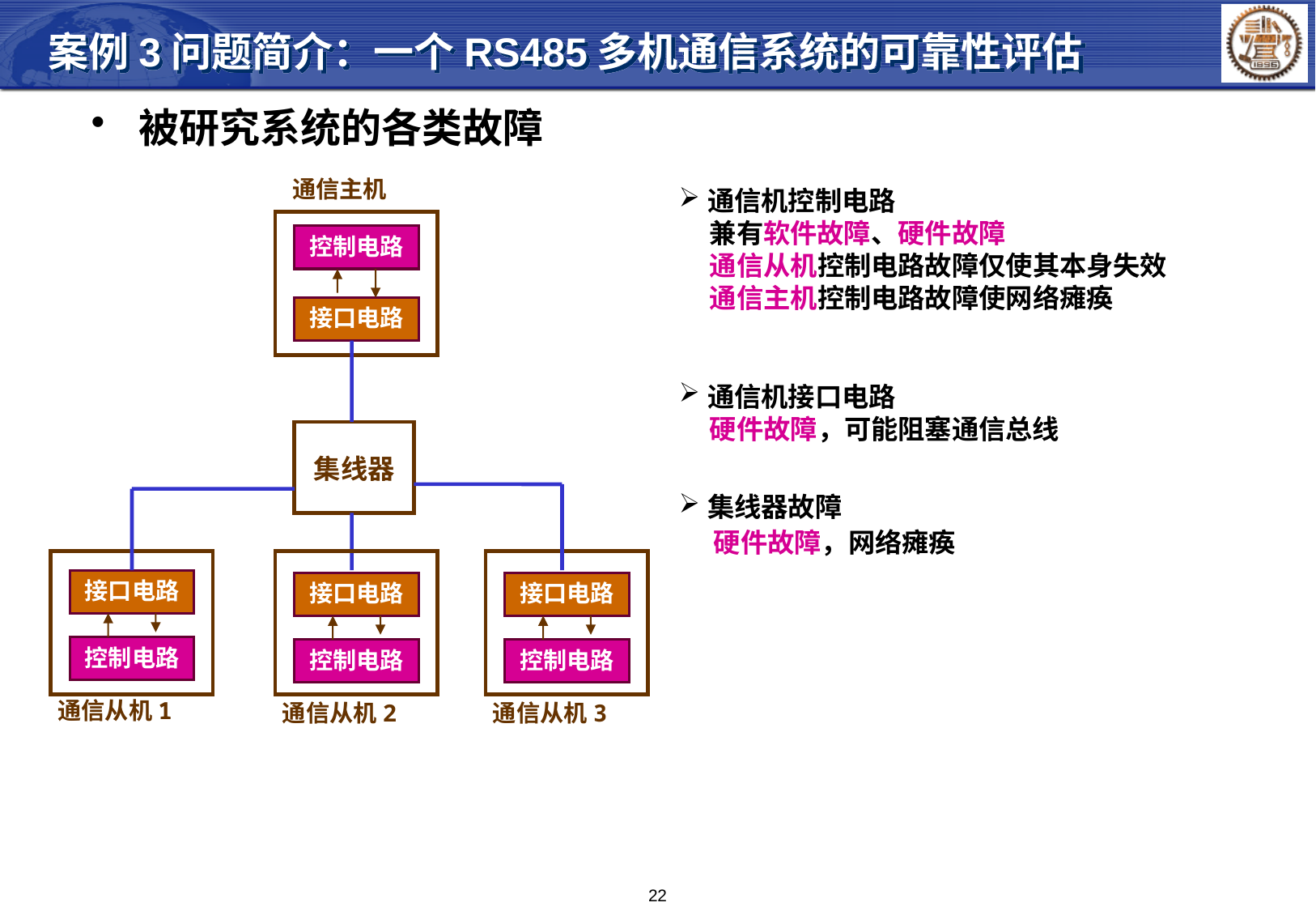

案例3问题简介：一个RS485多机通信系统的可靠性评估
 被研究系统的各类故障
通信主机
通信机控制电路
    兼有软件故障、硬件故障
    通信从机控制电路故障仅使其本身失效
    通信主机控制电路故障使网络瘫痪

控制电路

接口电路

通信机接口电路
    硬件故障，可能阻塞通信总线

集线器

集线器故障
    硬件故障，网络瘫痪

接口电路

控制电路
通信从机1

接口电路
接口电路

控制电路
控制电路
通信从机2
通信从机3
22